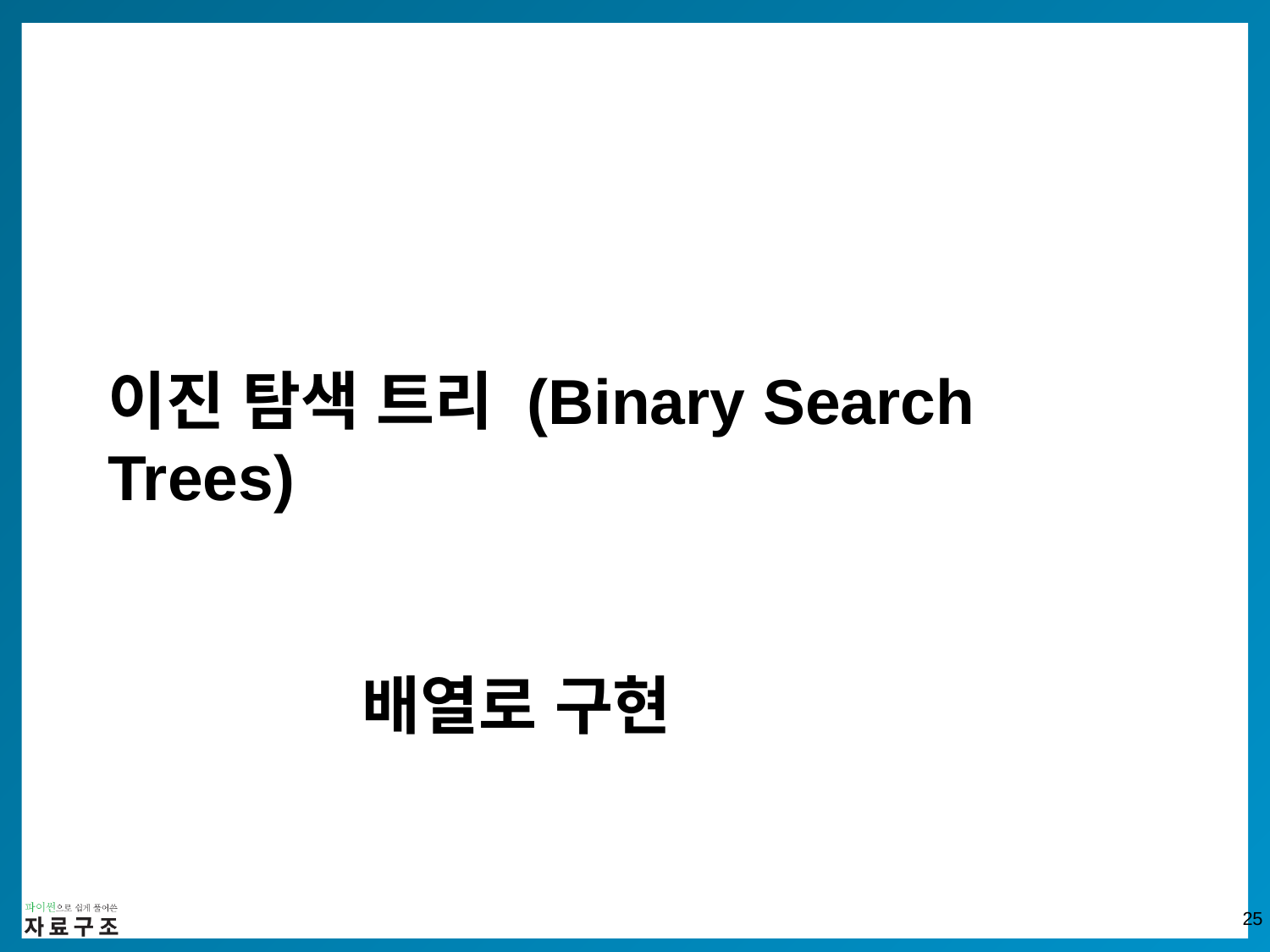

# 이진 탐색 트리 (Binary Search Trees) 배열로 구현